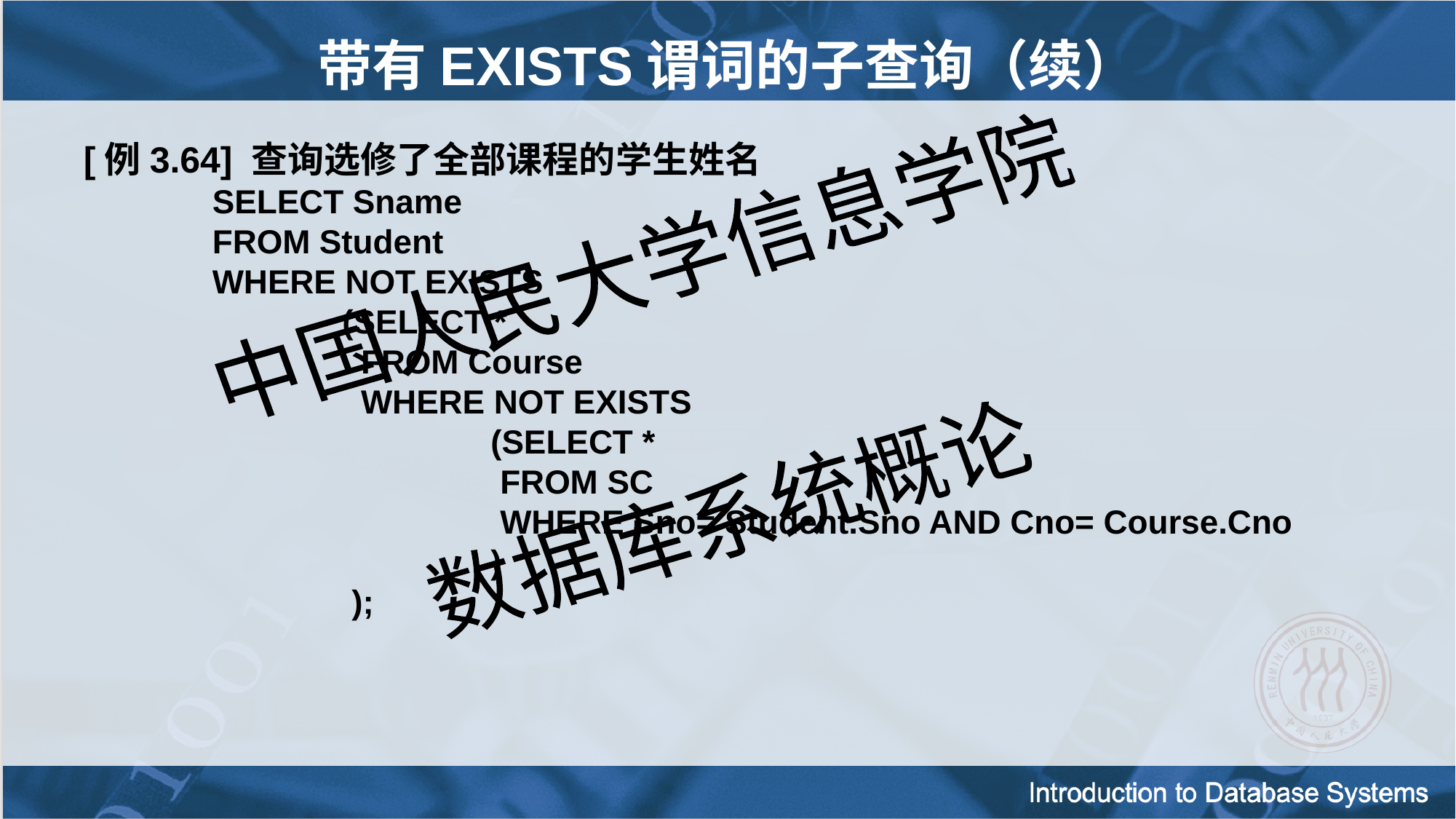

带有EXISTS谓词的子查询（续）
[例3.64] 查询选修了全部课程的学生姓名
        SELECT Sname
        FROM Student
        WHERE NOT EXISTS
                      (SELECT *
                        FROM Course
                        WHERE NOT EXISTS
                                      (SELECT *
                                       FROM SC
                                       WHERE Sno= Student.Sno AND Cno= Course.Cno
                                      )
                       );